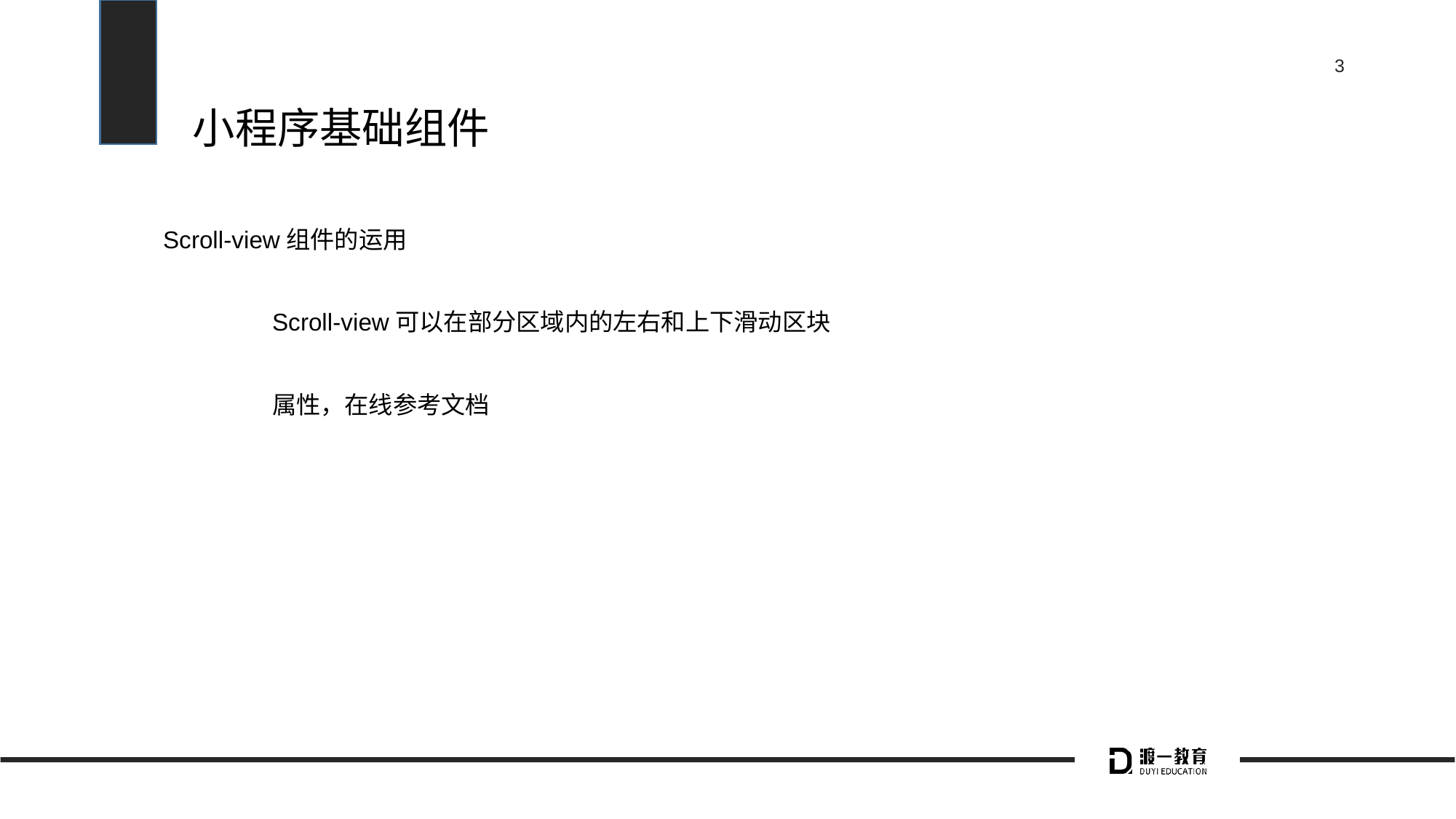

# 小程序基础组件
Scroll-view组件的运用

	Scroll-view可以在部分区域内的左右和上下滑动区块

	属性，在线参考文档